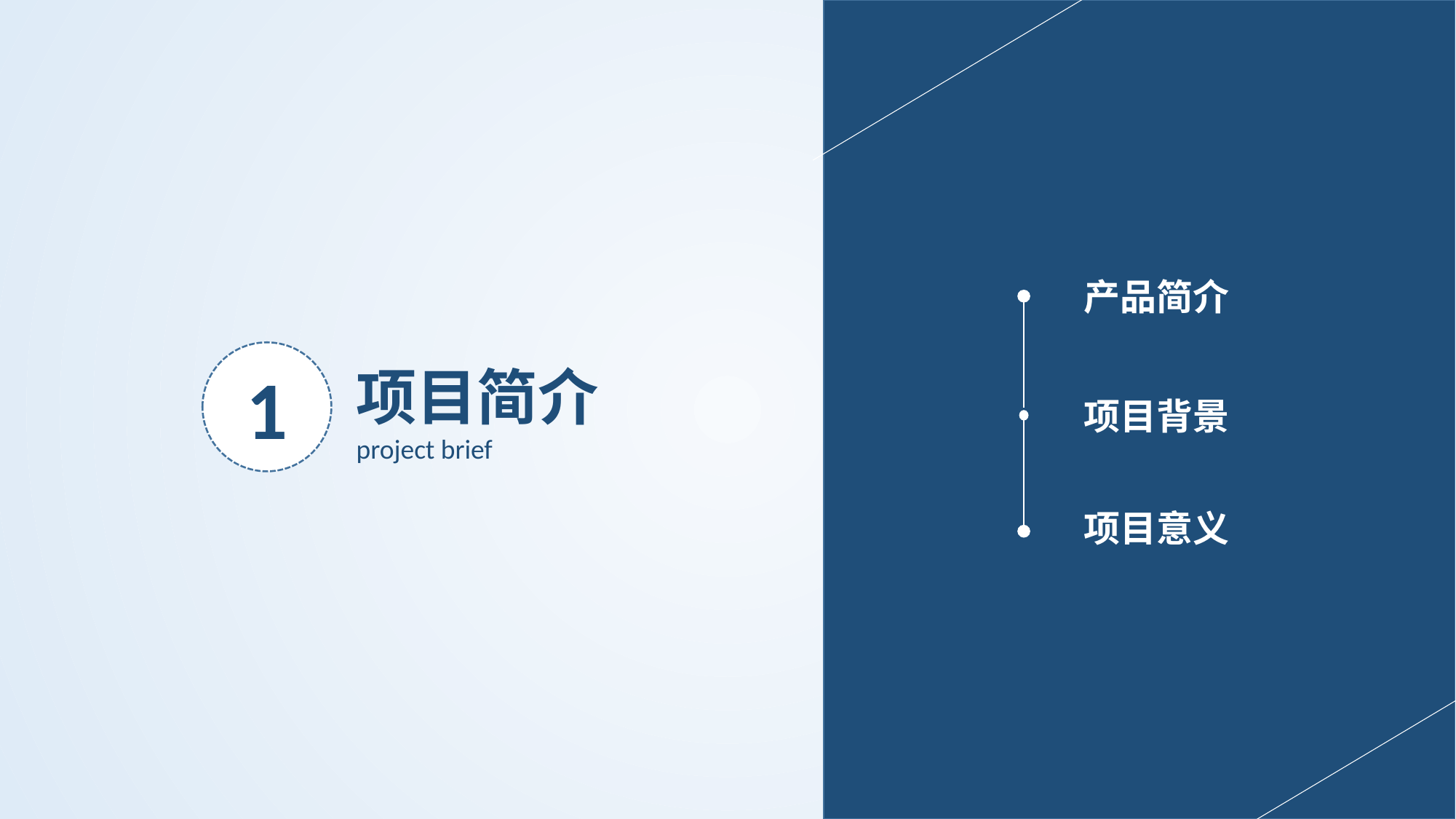

产品简介

1
项目简介
project brief
项目背景

项目意义